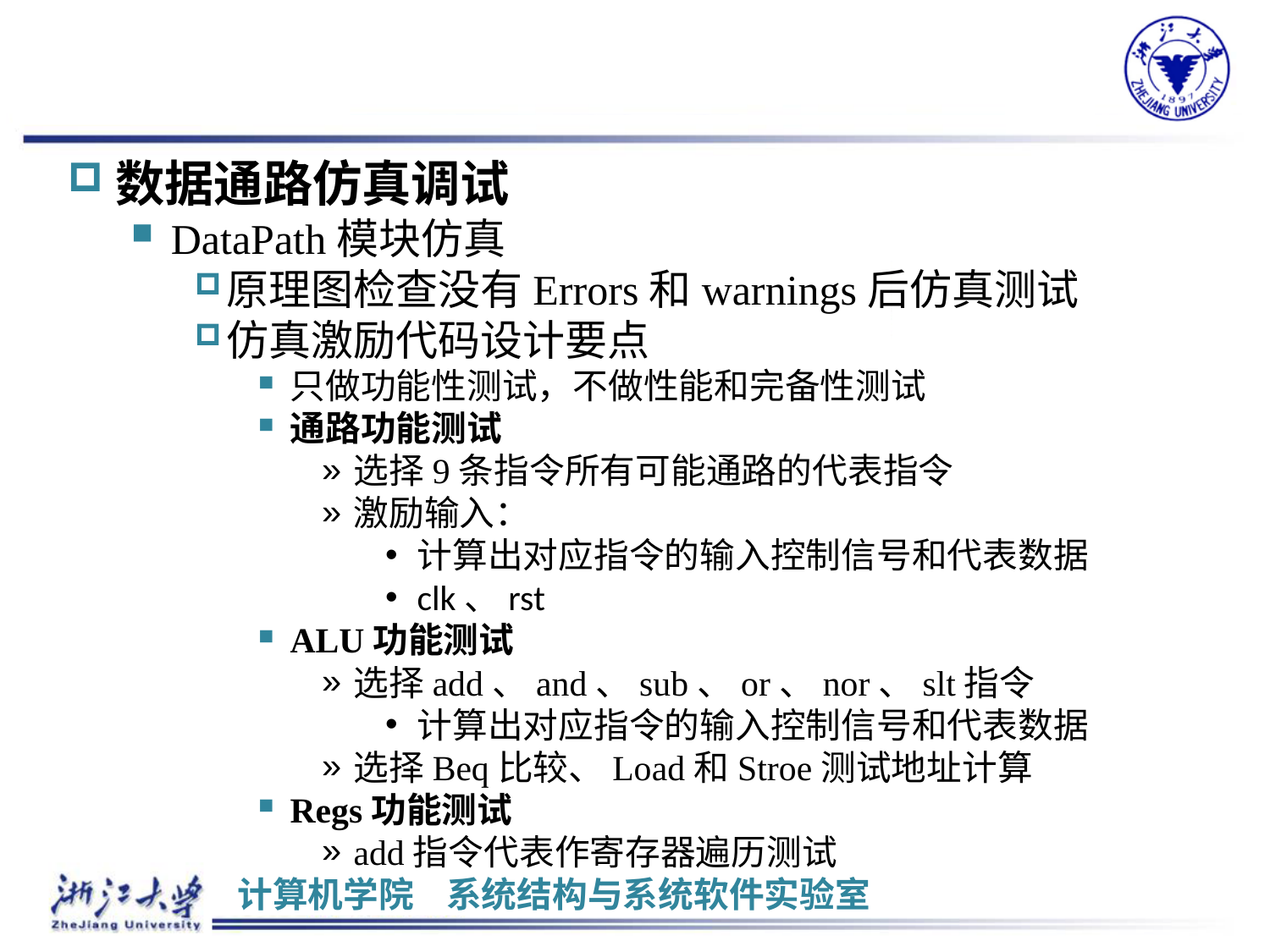

#
数据通路仿真调试
DataPath模块仿真
原理图检查没有Errors和warnings后仿真测试
仿真激励代码设计要点
只做功能性测试，不做性能和完备性测试
通路功能测试
选择9条指令所有可能通路的代表指令
激励输入：
计算出对应指令的输入控制信号和代表数据
clk、rst
ALU功能测试
选择add、and、sub、or、nor、slt指令
计算出对应指令的输入控制信号和代表数据
选择Beq比较、Load和Stroe测试地址计算
Regs功能测试
add指令代表作寄存器遍历测试